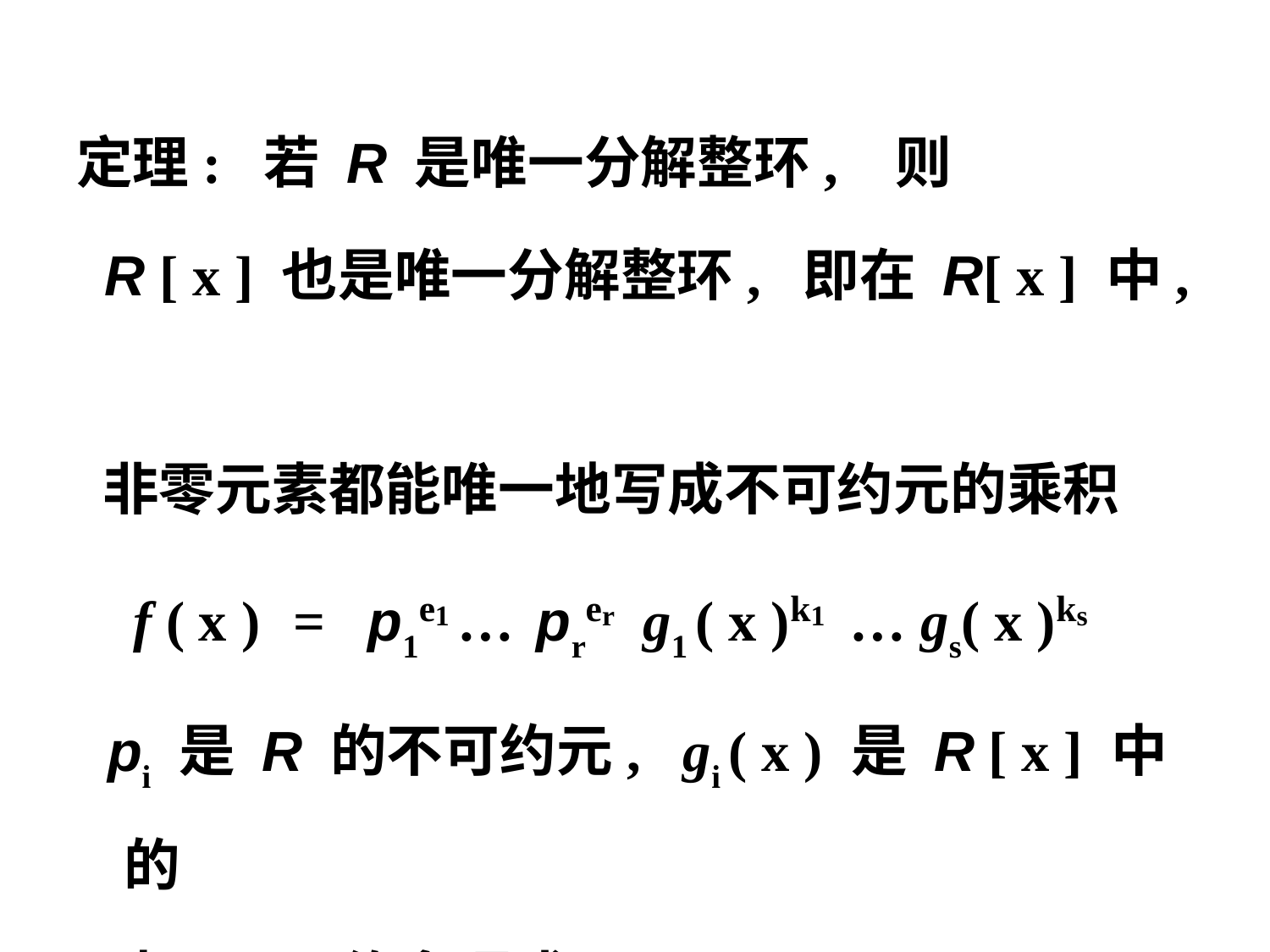

定理:  若 R 是唯一分解整环,   则
  R [ x ] 也是唯一分解整环,  即在 R[ x ] 中,
 非零元素都能唯一地写成不可约元的乘积
    f ( x )    =   p1e1 …  prer  g1 ( x )k1   … gs( x )ks
  pi 是 R 的不可约元,   gi ( x ) 是 R [ x ] 中的
  本原不可约多项式.